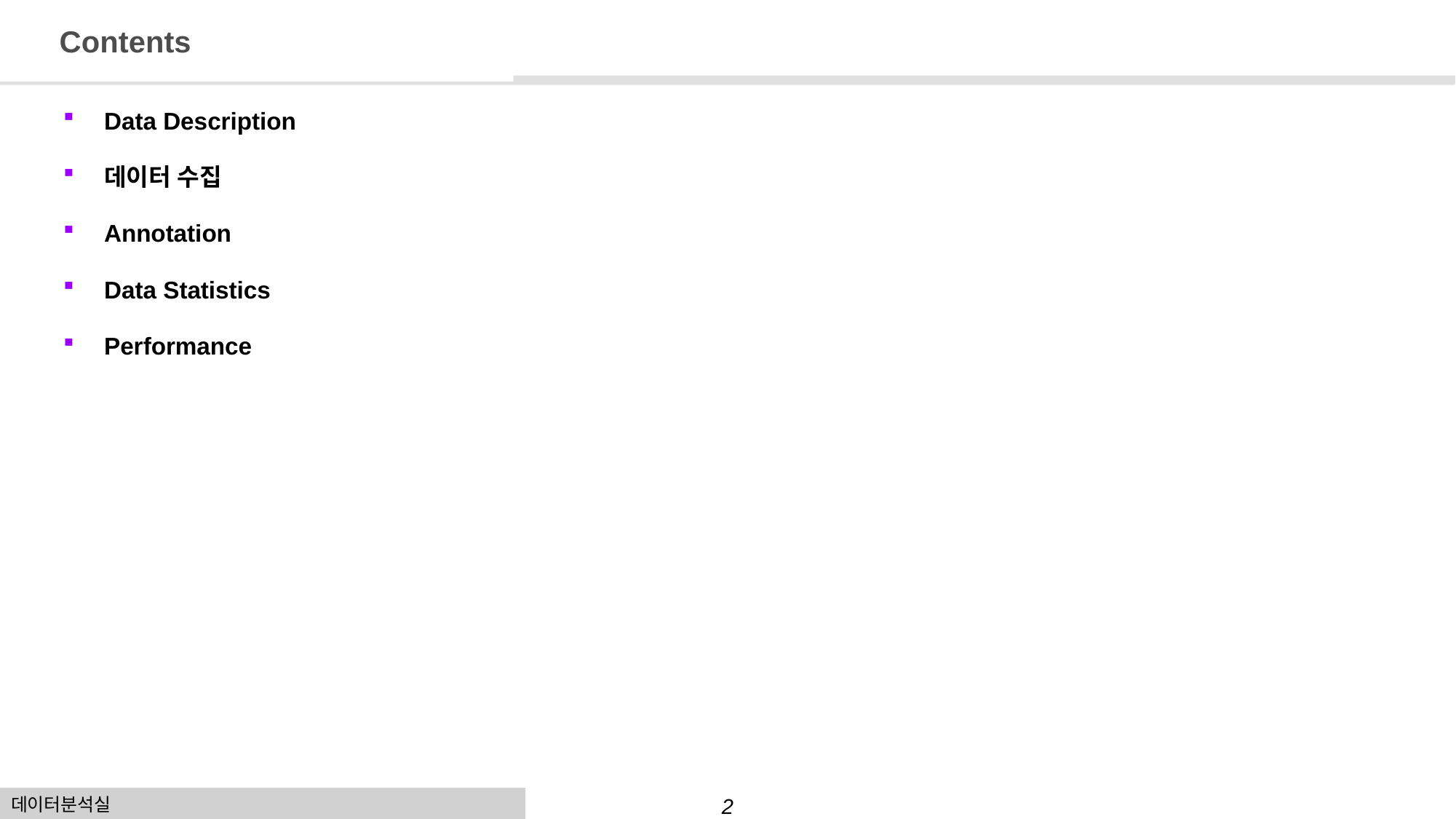

# Contents
Data Description
데이터 수집
Annotation
Data Statistics
Performance